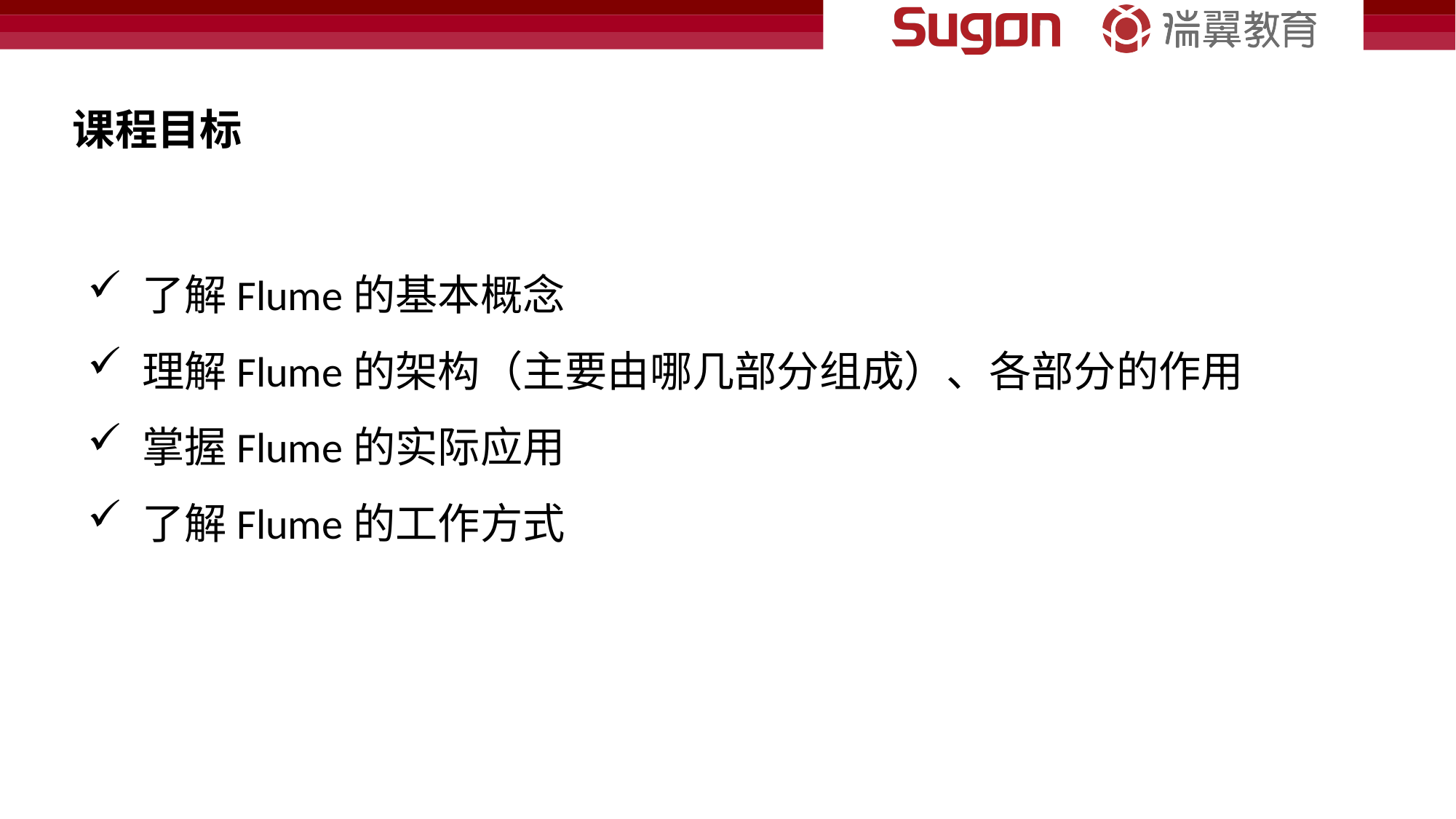

课程目标
了解Flume的基本概念
理解Flume的架构（主要由哪几部分组成）、各部分的作用
掌握Flume的实际应用
了解Flume的工作方式